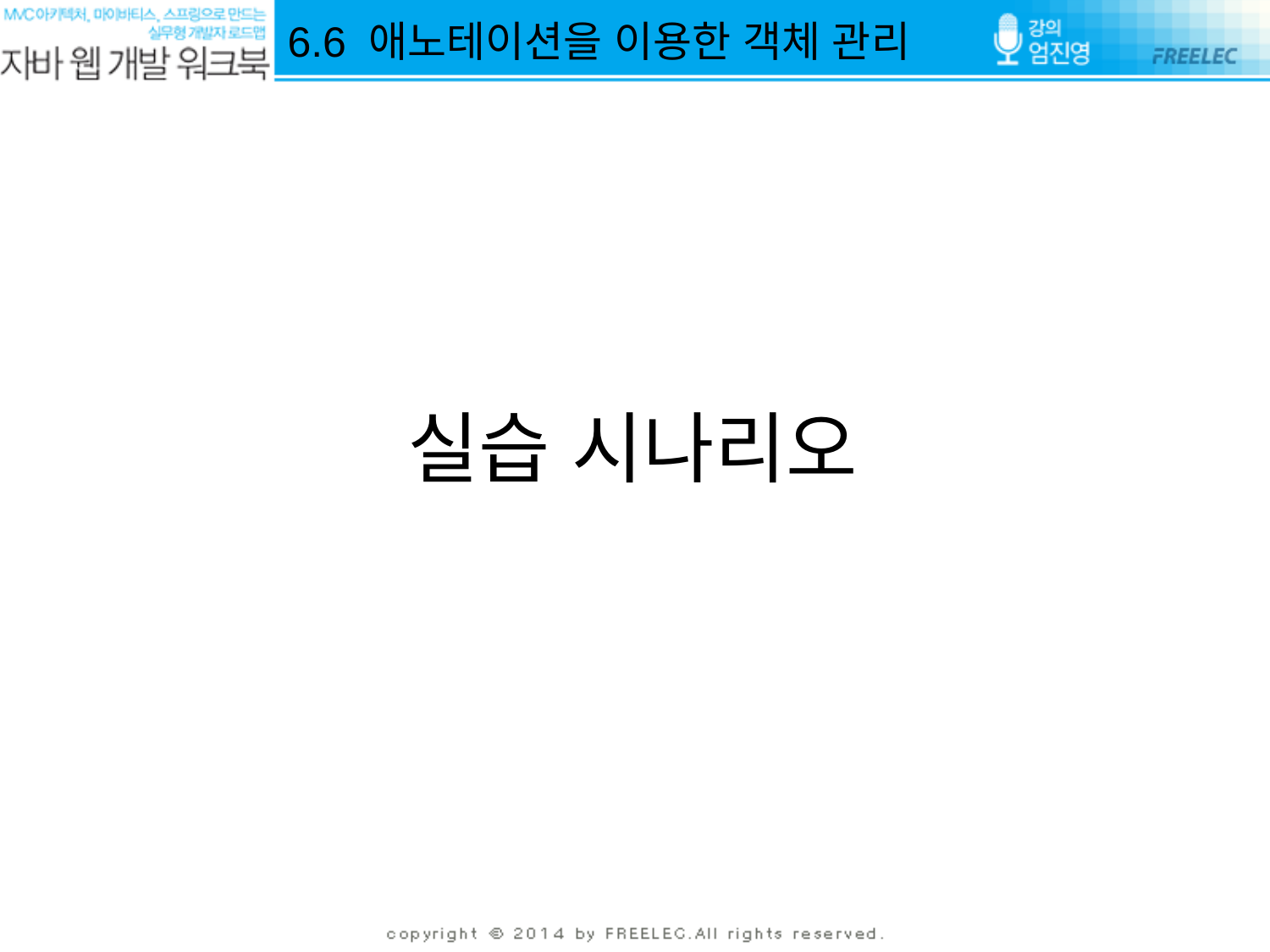

6.6 애노테이션을 이용한 객체 관리
# 실습 시나리오